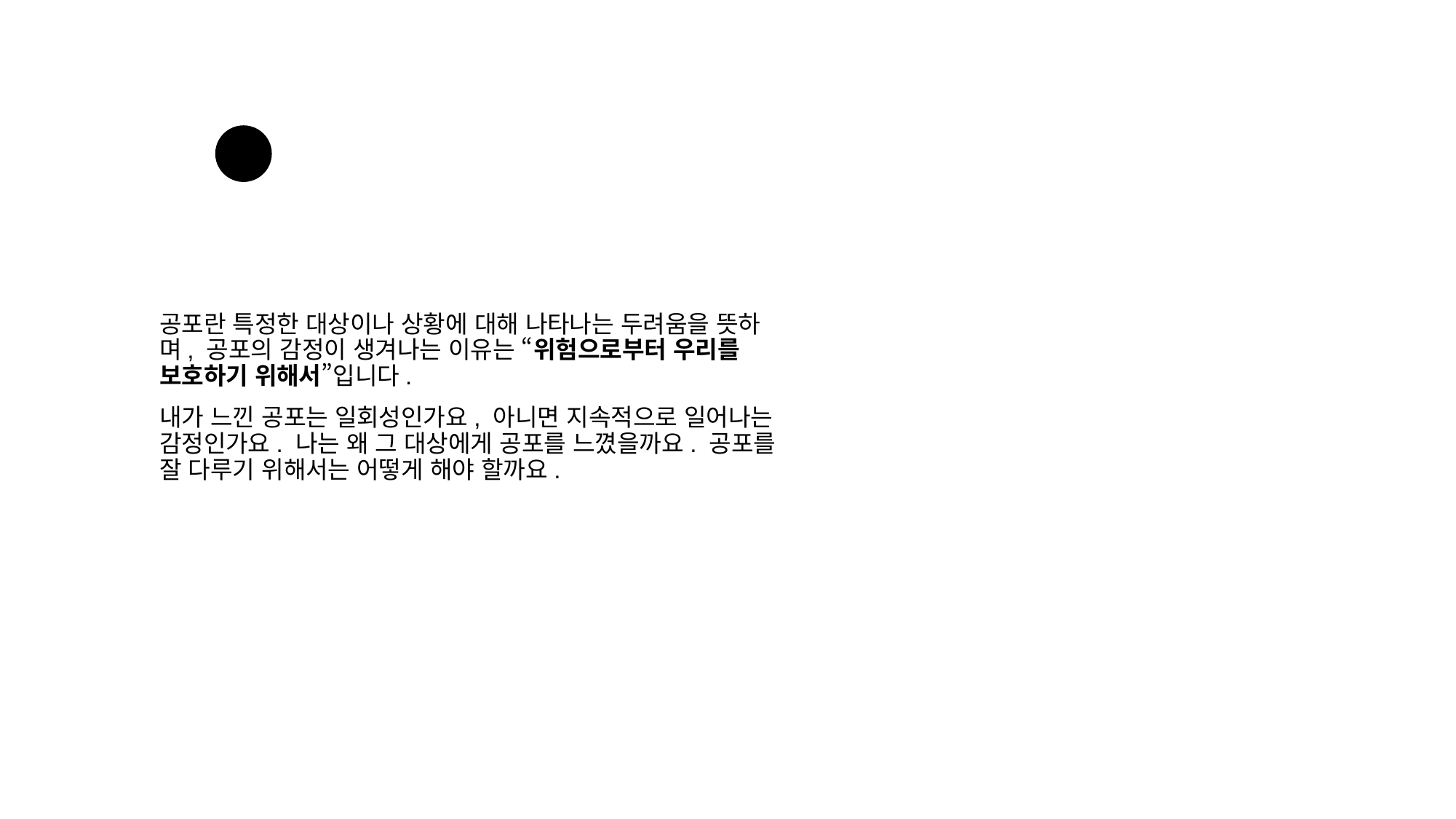

공포란 특정한 대상이나 상황에 대해 나타나는 두려움을 뜻하며, 공포의 감정이 생겨나는 이유는 “위험으로부터 우리를 보호하기 위해서”입니다.
내가 느낀 공포는 일회성인가요, 아니면 지속적으로 일어나는 감정인가요. 나는 왜 그 대상에게 공포를 느꼈을까요. 공포를 잘 다루기 위해서는 어떻게 해야 할까요.